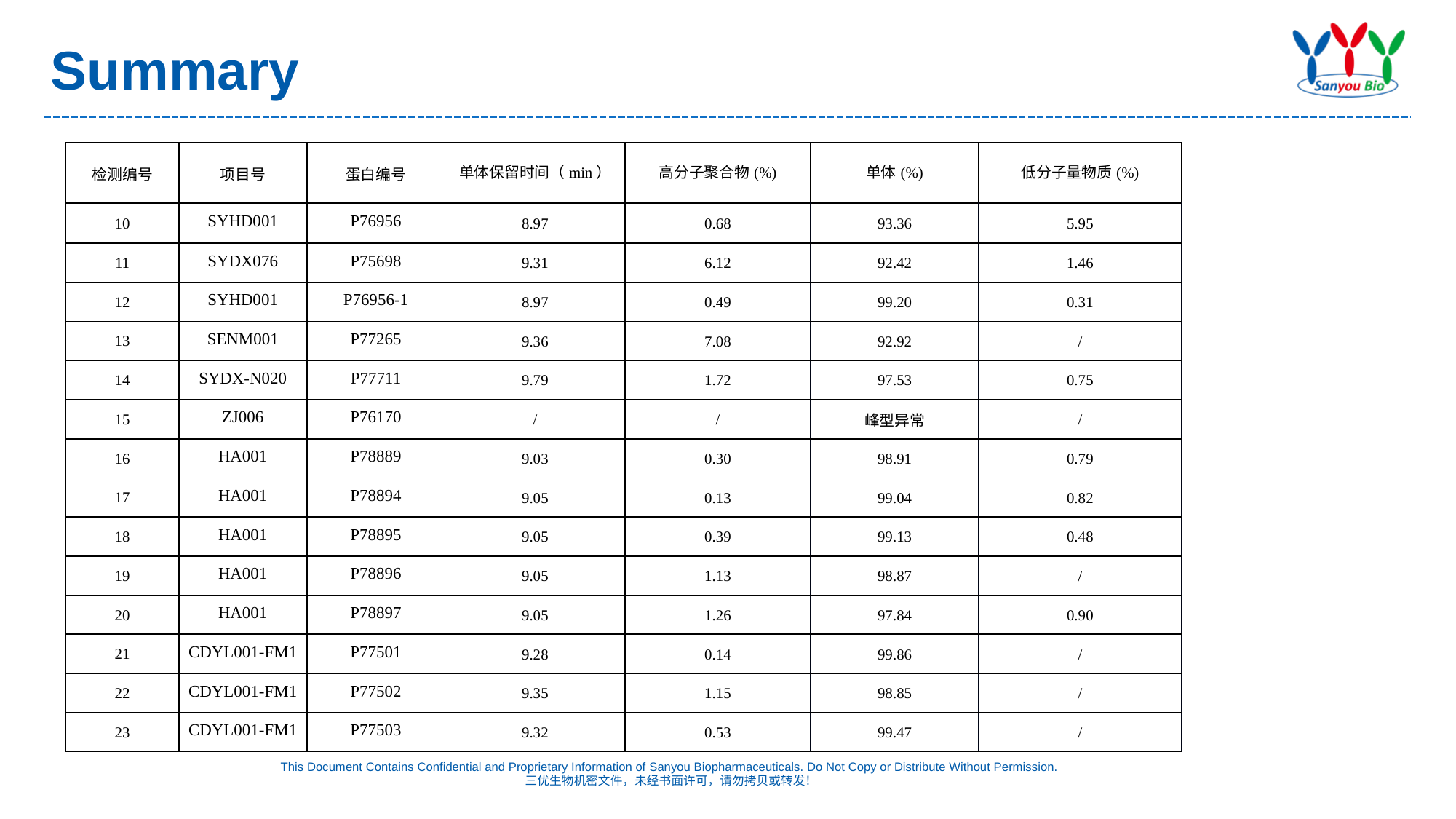

# Summary
| 检测编号 | 项目号 | 蛋白编号 | 单体保留时间（min） | 高分子聚合物(%) | 单体(%) | 低分子量物质(%) |
| --- | --- | --- | --- | --- | --- | --- |
| 10 | SYHD001 | P76956 | 8.97 | 0.68 | 93.36 | 5.95 |
| 11 | SYDX076 | P75698 | 9.31 | 6.12 | 92.42 | 1.46 |
| 12 | SYHD001 | P76956-1 | 8.97 | 0.49 | 99.20 | 0.31 |
| 13 | SENM001 | P77265 | 9.36 | 7.08 | 92.92 | / |
| 14 | SYDX-N020 | P77711 | 9.79 | 1.72 | 97.53 | 0.75 |
| 15 | ZJ006 | P76170 | / | / | 峰型异常 | / |
| 16 | HA001 | P78889 | 9.03 | 0.30 | 98.91 | 0.79 |
| 17 | HA001 | P78894 | 9.05 | 0.13 | 99.04 | 0.82 |
| 18 | HA001 | P78895 | 9.05 | 0.39 | 99.13 | 0.48 |
| 19 | HA001 | P78896 | 9.05 | 1.13 | 98.87 | / |
| 20 | HA001 | P78897 | 9.05 | 1.26 | 97.84 | 0.90 |
| 21 | CDYL001-FM1 | P77501 | 9.28 | 0.14 | 99.86 | / |
| 22 | CDYL001-FM1 | P77502 | 9.35 | 1.15 | 98.85 | / |
| 23 | CDYL001-FM1 | P77503 | 9.32 | 0.53 | 99.47 | / |
This Document Contains Confidential and Proprietary Information of Sanyou Biopharmaceuticals. Do Not Copy or Distribute Without Permission.
三优生物机密文件，未经书面许可，请勿拷贝或转发！
3